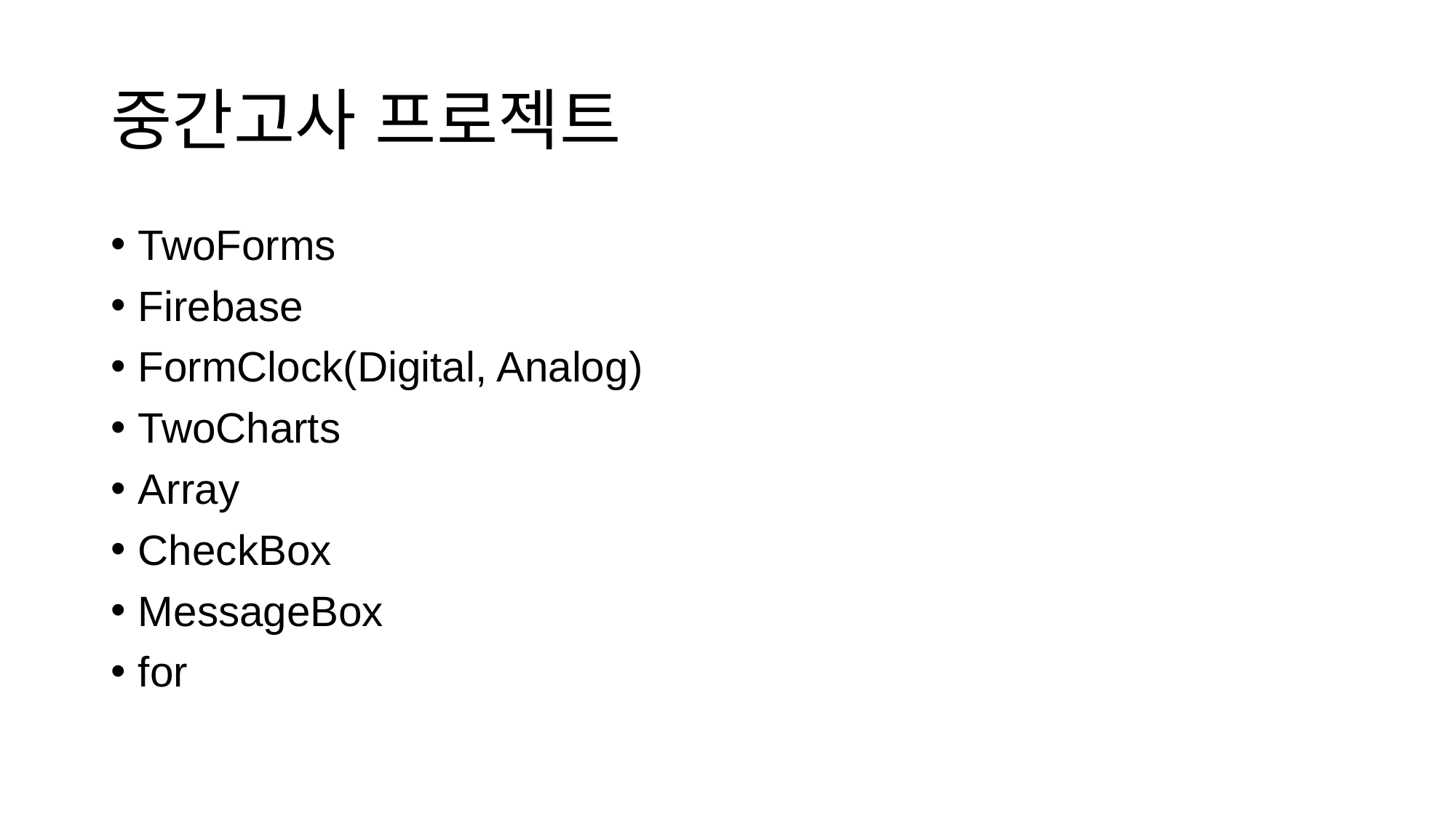

# 중간고사 프로젝트
TwoForms
Firebase
FormClock(Digital, Analog)
TwoCharts
Array
CheckBox
MessageBox
for